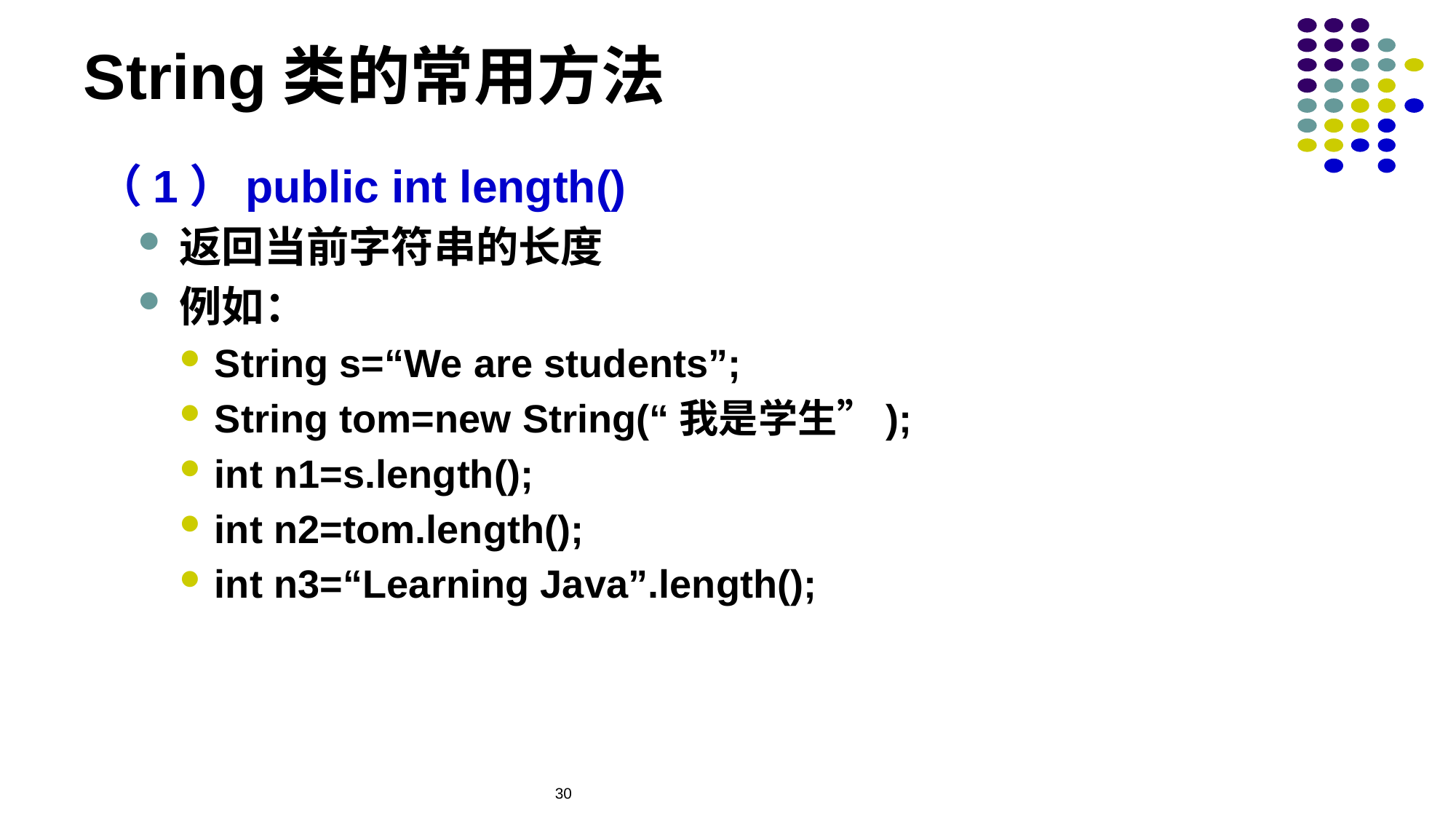

# String类的常用方法
（1）public int length()
返回当前字符串的长度
例如：
String s=“We are students”;
String tom=new String(“我是学生”);
int n1=s.length();
int n2=tom.length();
int n3=“Learning Java”.length();
30